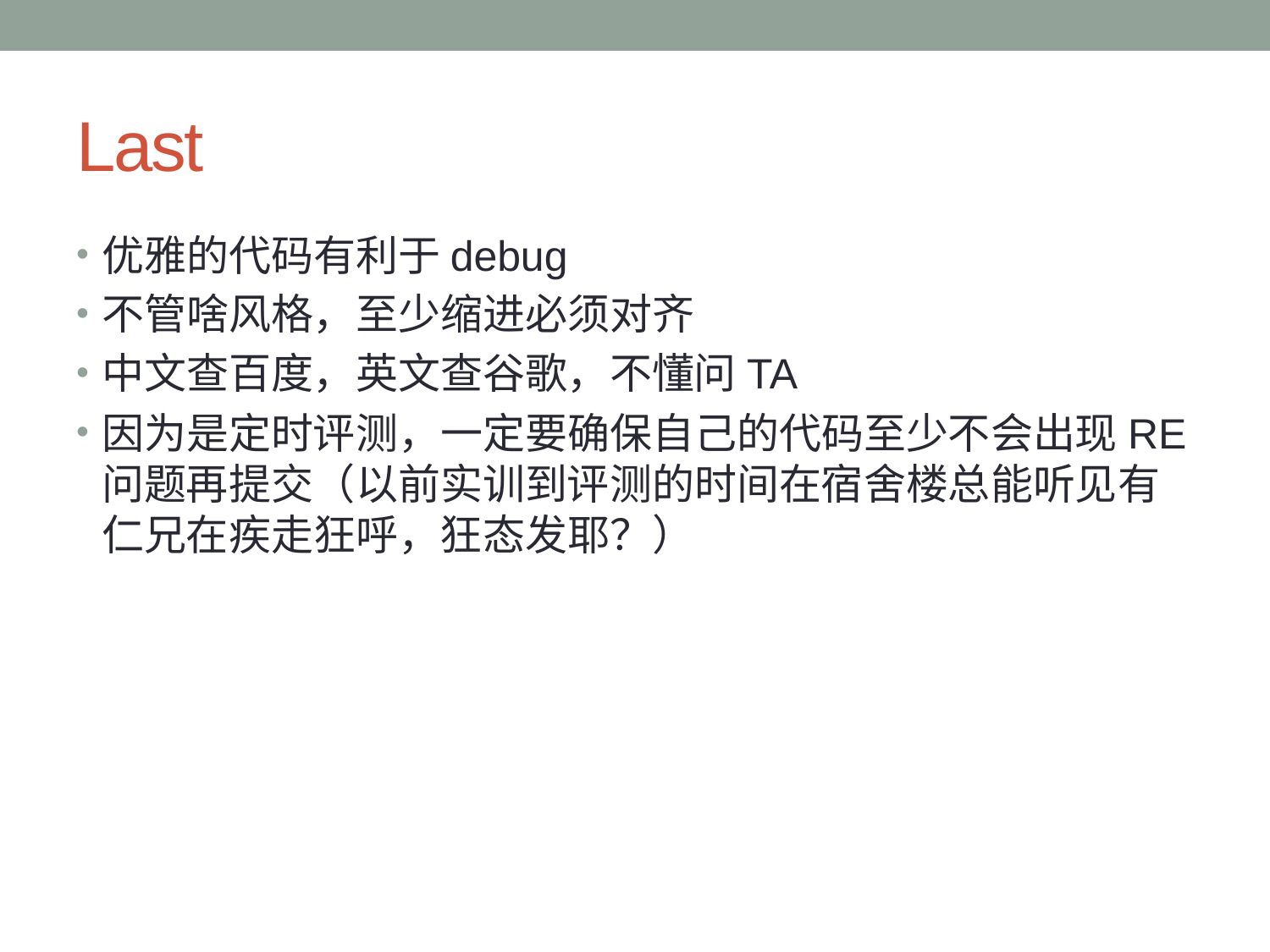

# Last
优雅的代码有利于debug
不管啥风格，至少缩进必须对齐
中文查百度，英文查谷歌，不懂问TA
因为是定时评测，一定要确保自己的代码至少不会出现RE问题再提交（以前实训到评测的时间在宿舍楼总能听见有仁兄在疾走狂呼，狂态发耶？）